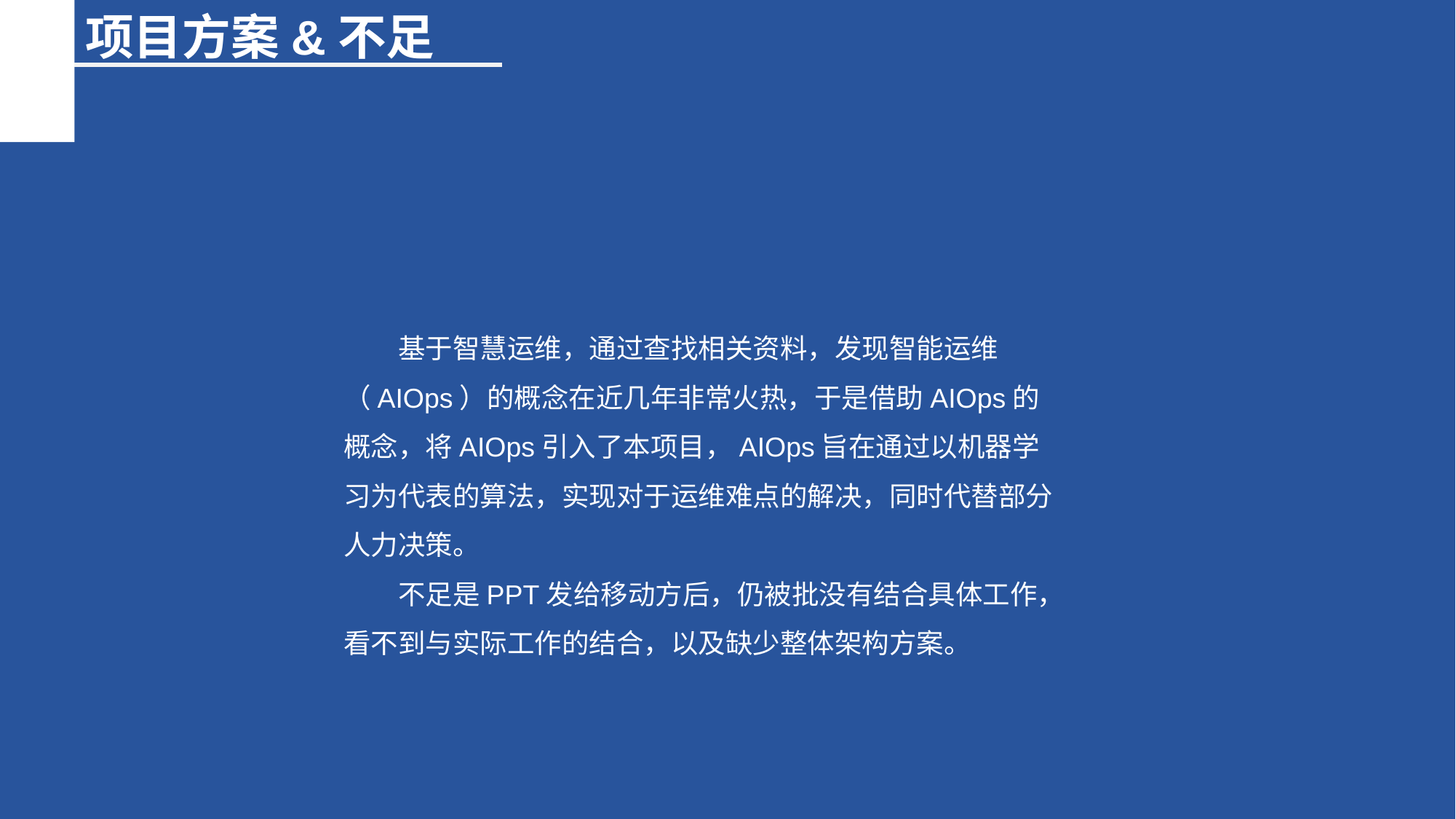

项目方案&不足
基于智慧运维，通过查找相关资料，发现智能运维（AIOps）的概念在近几年非常火热，于是借助AIOps的概念，将AIOps引入了本项目，AIOps旨在通过以机器学习为代表的算法，实现对于运维难点的解决，同时代替部分人力决策。
不足是PPT发给移动方后，仍被批没有结合具体工作，看不到与实际工作的结合，以及缺少整体架构方案。